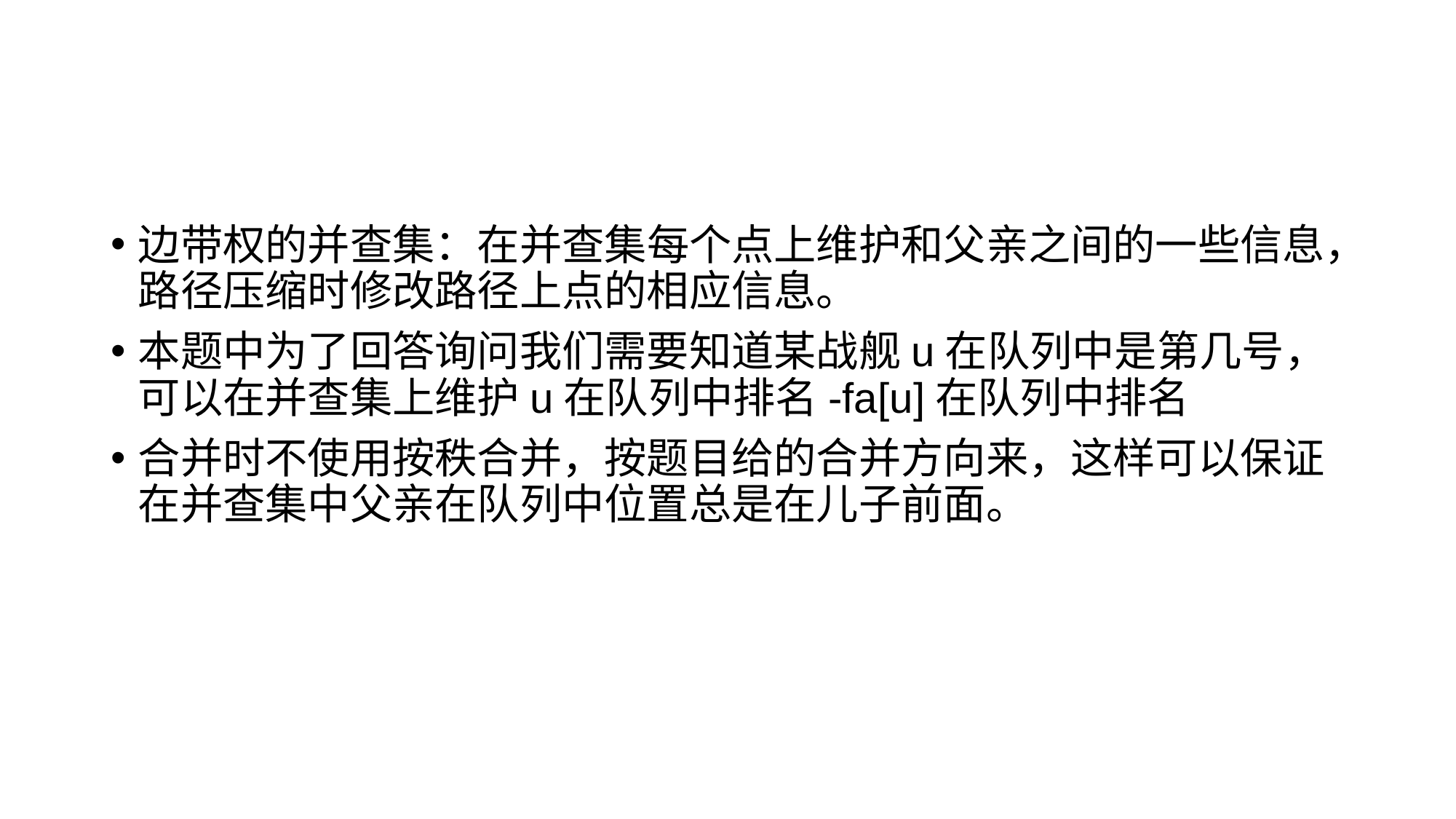

#
边带权的并查集：在并查集每个点上维护和父亲之间的一些信息，路径压缩时修改路径上点的相应信息。
本题中为了回答询问我们需要知道某战舰u在队列中是第几号，可以在并查集上维护u在队列中排名-fa[u]在队列中排名
合并时不使用按秩合并，按题目给的合并方向来，这样可以保证在并查集中父亲在队列中位置总是在儿子前面。